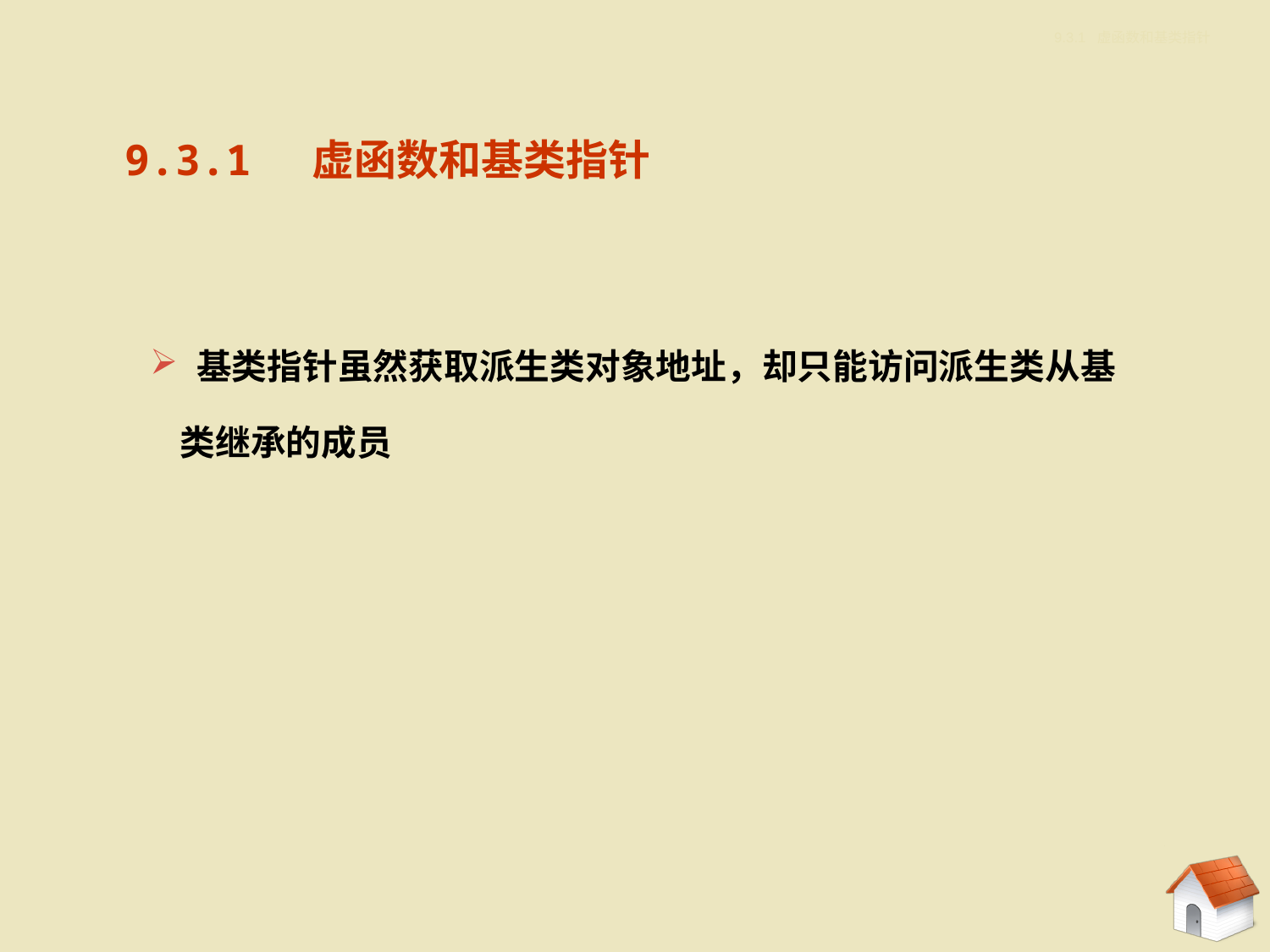

# 9.3.1  虚函数和基类指针
9.3.1  虚函数和基类指针
 基类指针虽然获取派生类对象地址，却只能访问派生类从基类继承的成员